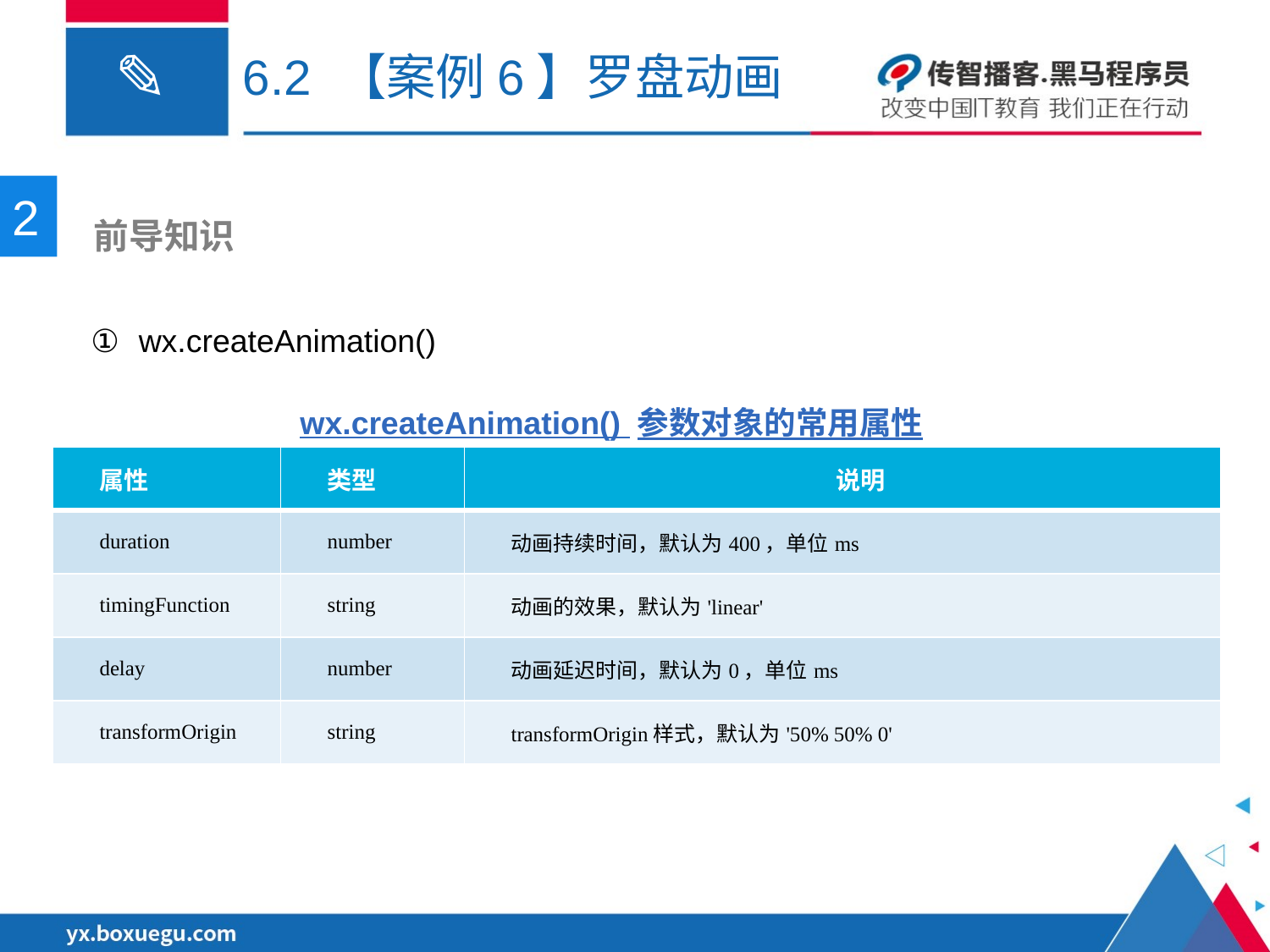

# 6.2 【案例6】罗盘动画

2
  前导知识
wx.createAnimation()
wx.createAnimation() 参数对象的常用属性
| 属性 | 类型 | 说明 |
| --- | --- | --- |
| duration | number | 动画持续时间，默认为400，单位ms |
| timingFunction | string | 动画的效果，默认为'linear' |
| delay | number | 动画延迟时间，默认为0，单位ms |
| transformOrigin | string | transformOrigin样式，默认为'50% 50% 0' |